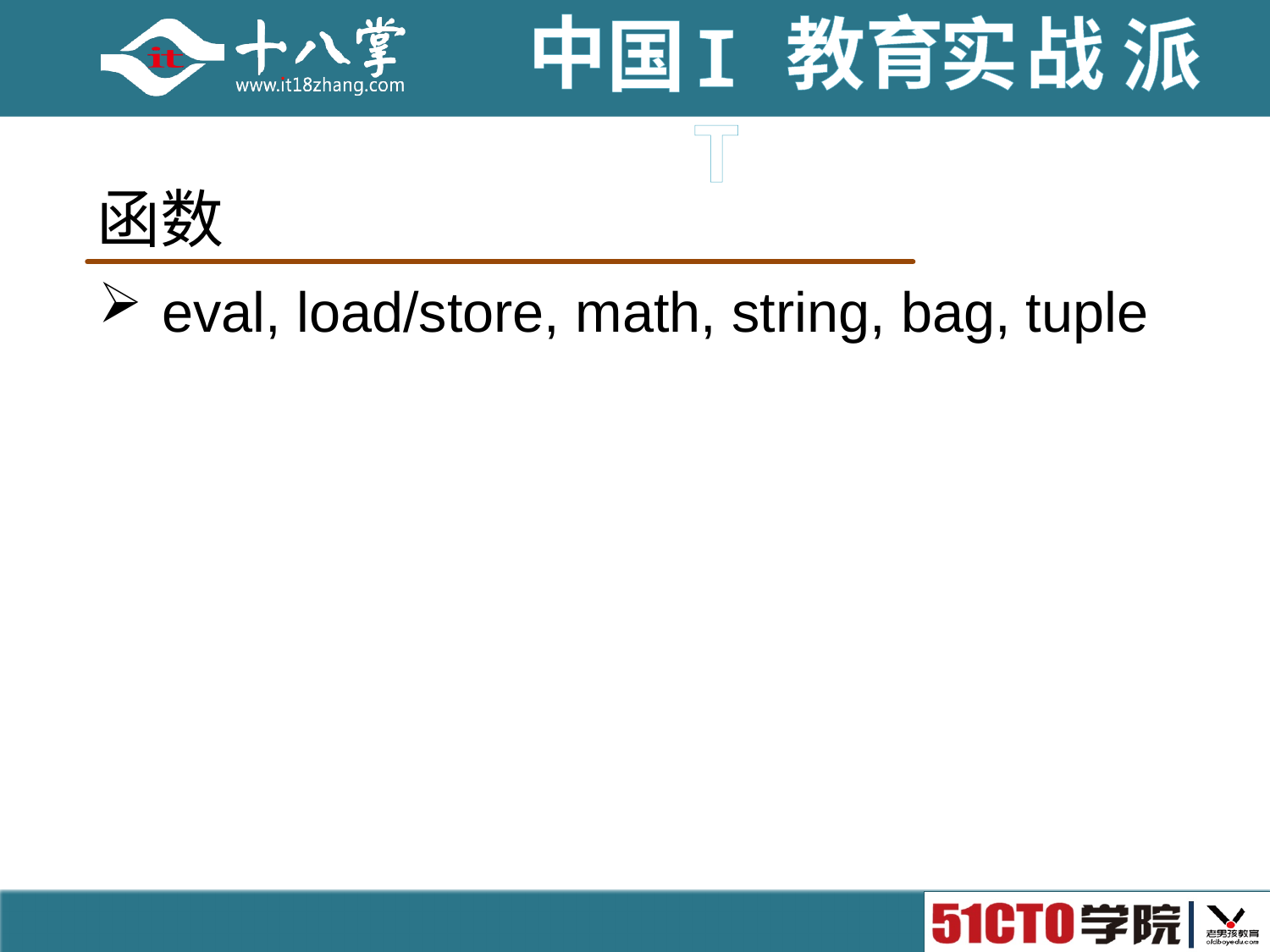

# 函数
eval, load/store, math, string, bag, tuple